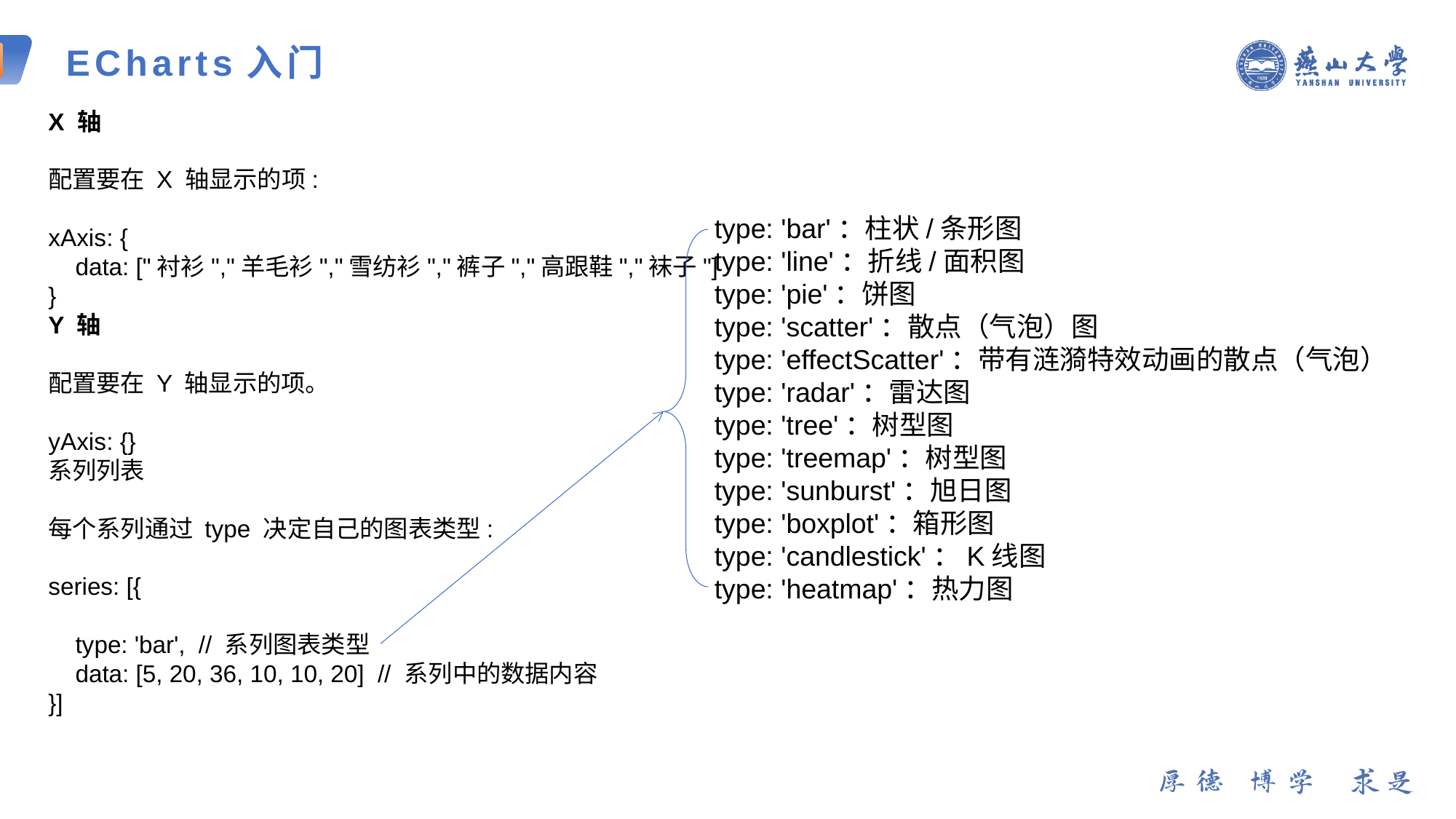

ECharts入门
X 轴

配置要在 X 轴显示的项:

xAxis: {
    data: ["衬衫","羊毛衫","雪纺衫","裤子","高跟鞋","袜子"]
}
Y 轴

配置要在 Y 轴显示的项。

yAxis: {}
系列列表

每个系列通过 type 决定自己的图表类型:

series: [{

    type: 'bar',  // 系列图表类型
    data: [5, 20, 36, 10, 10, 20]  // 系列中的数据内容
}]
type: 'bar'：柱状/条形图
type: 'line'：折线/面积图
type: 'pie'：饼图
type: 'scatter'：散点（气泡）图
type: 'effectScatter'：带有涟漪特效动画的散点（气泡）
type: 'radar'：雷达图
type: 'tree'：树型图
type: 'treemap'：树型图
type: 'sunburst'：旭日图
type: 'boxplot'：箱形图
type: 'candlestick'：K线图
type: 'heatmap'：热力图